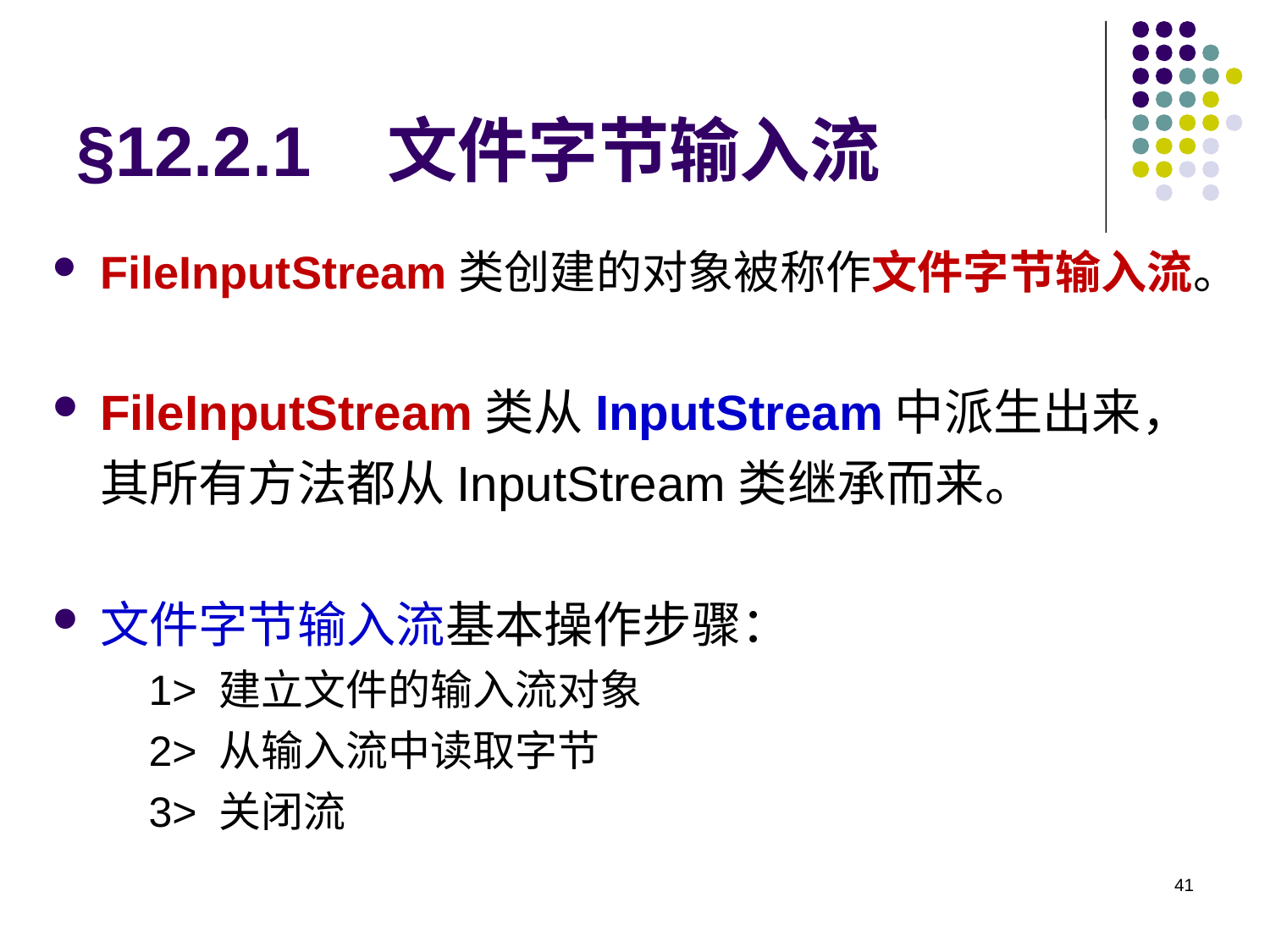

# §12.2.1   文件字节输入流
FileInputStream类创建的对象被称作文件字节输入流。

FileInputStream类从InputStream中派生出来，其所有方法都从InputStream类继承而来。

文件字节输入流基本操作步骤：
1> 建立文件的输入流对象
2> 从输入流中读取字节
3> 关闭流
41